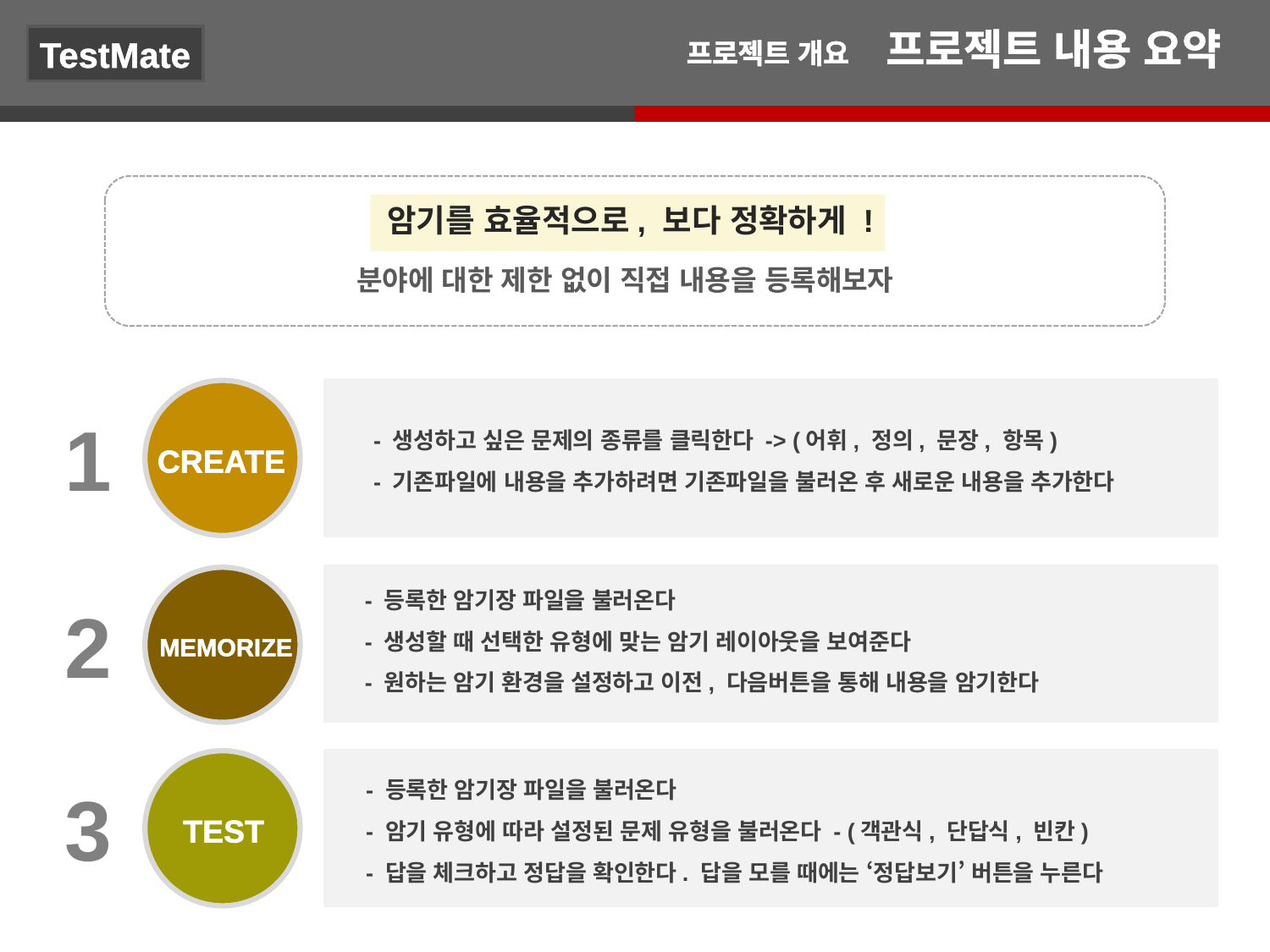

프로젝트 내용 요약
TestMate
프로젝트 개요

암기를 효율적으로, 보다 정확하게 !
분야에 대한 제한 없이 직접 내용을 등록해보자

1
- 생성하고 싶은 문제의 종류를 클릭한다 -> (어휘, 정의, 문장, 항목)
- 기존파일에 내용을 추가하려면 기존파일을 불러온 후 새로운 내용을 추가한다
CREATE

- 등록한 암기장 파일을 불러온다
- 생성할 때 선택한 유형에 맞는 암기 레이아웃을 보여준다
- 원하는 암기 환경을 설정하고 이전, 다음버튼을 통해 내용을 암기한다

2
MEMORIZE

- 등록한 암기장 파일을 불러온다
- 암기 유형에 따라 설정된 문제 유형을 불러온다 - (객관식, 단답식, 빈칸)
- 답을 체크하고 정답을 확인한다. 답을 모를 때에는 ‘정답보기’ 버튼을 누른다
3
TEST